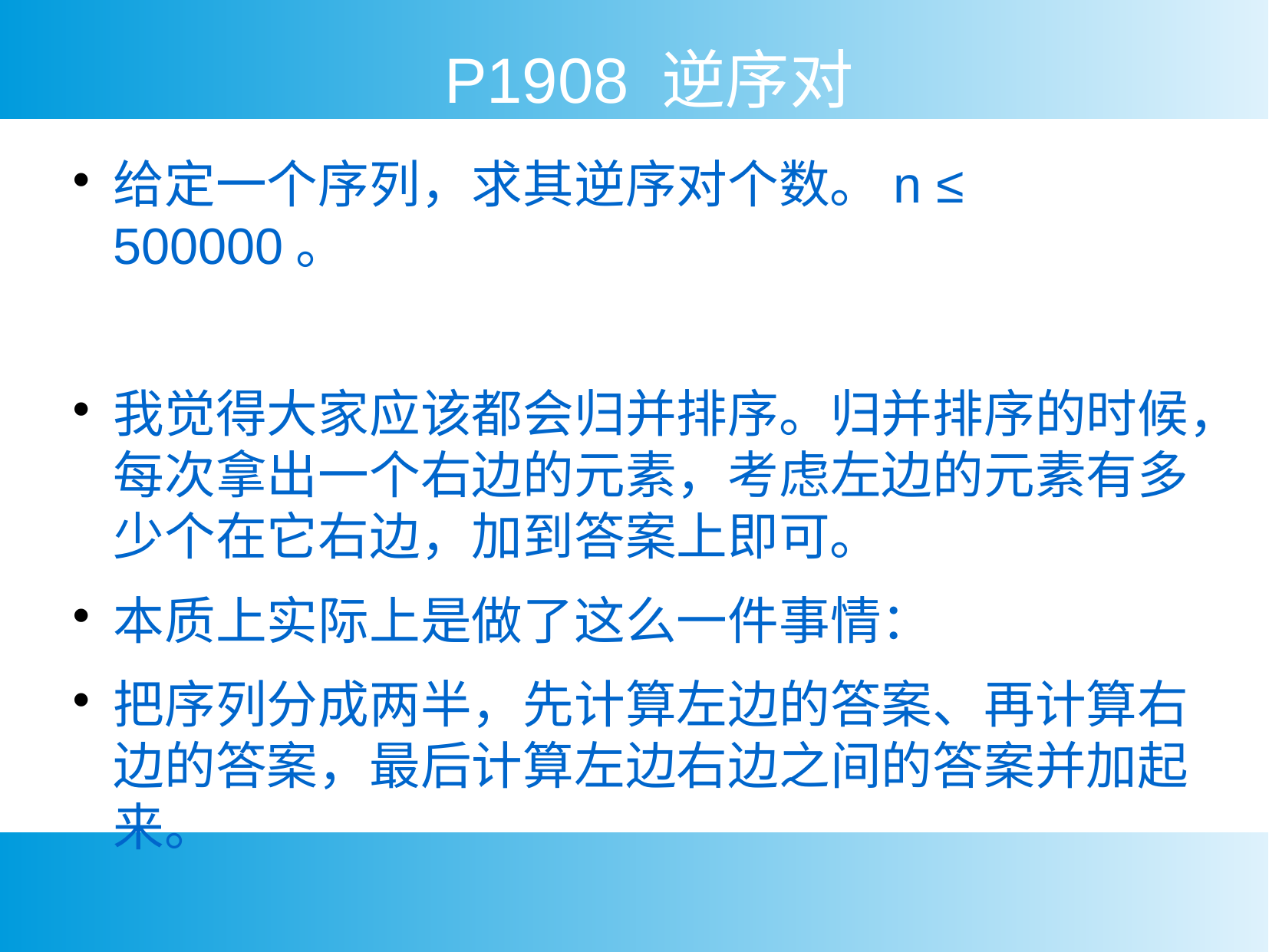

P1908 逆序对
给定一个序列，求其逆序对个数。n ≤ 500000。

我觉得大家应该都会归并排序。归并排序的时候，每次拿出一个右边的元素，考虑左边的元素有多少个在它右边，加到答案上即可。
本质上实际上是做了这么一件事情：
把序列分成两半，先计算左边的答案、再计算右边的答案，最后计算左边右边之间的答案并加起来。